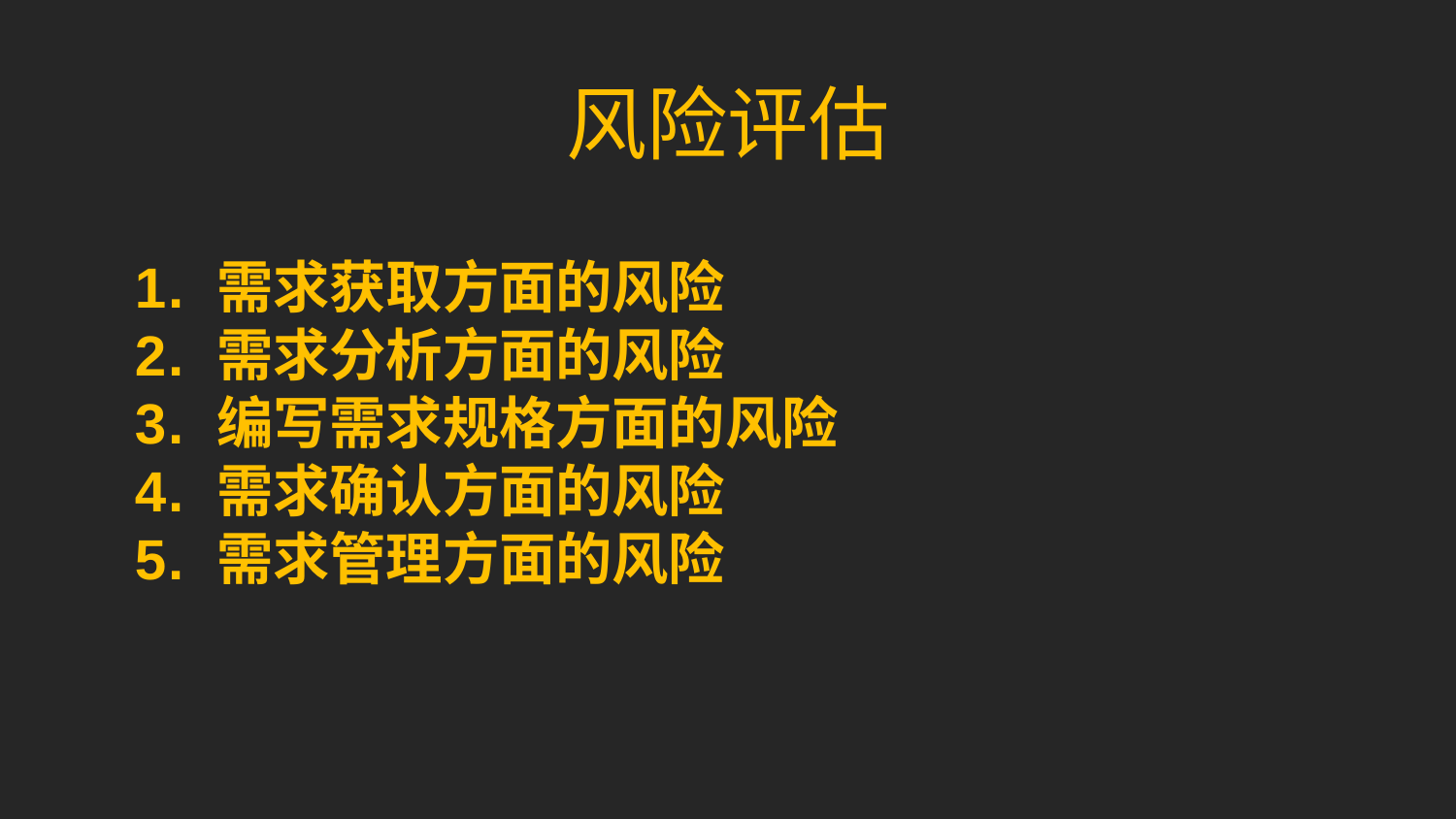

风险评估
需求获取方面的风险
需求分析方面的风险
编写需求规格方面的风险
需求确认方面的风险
需求管理方面的风险